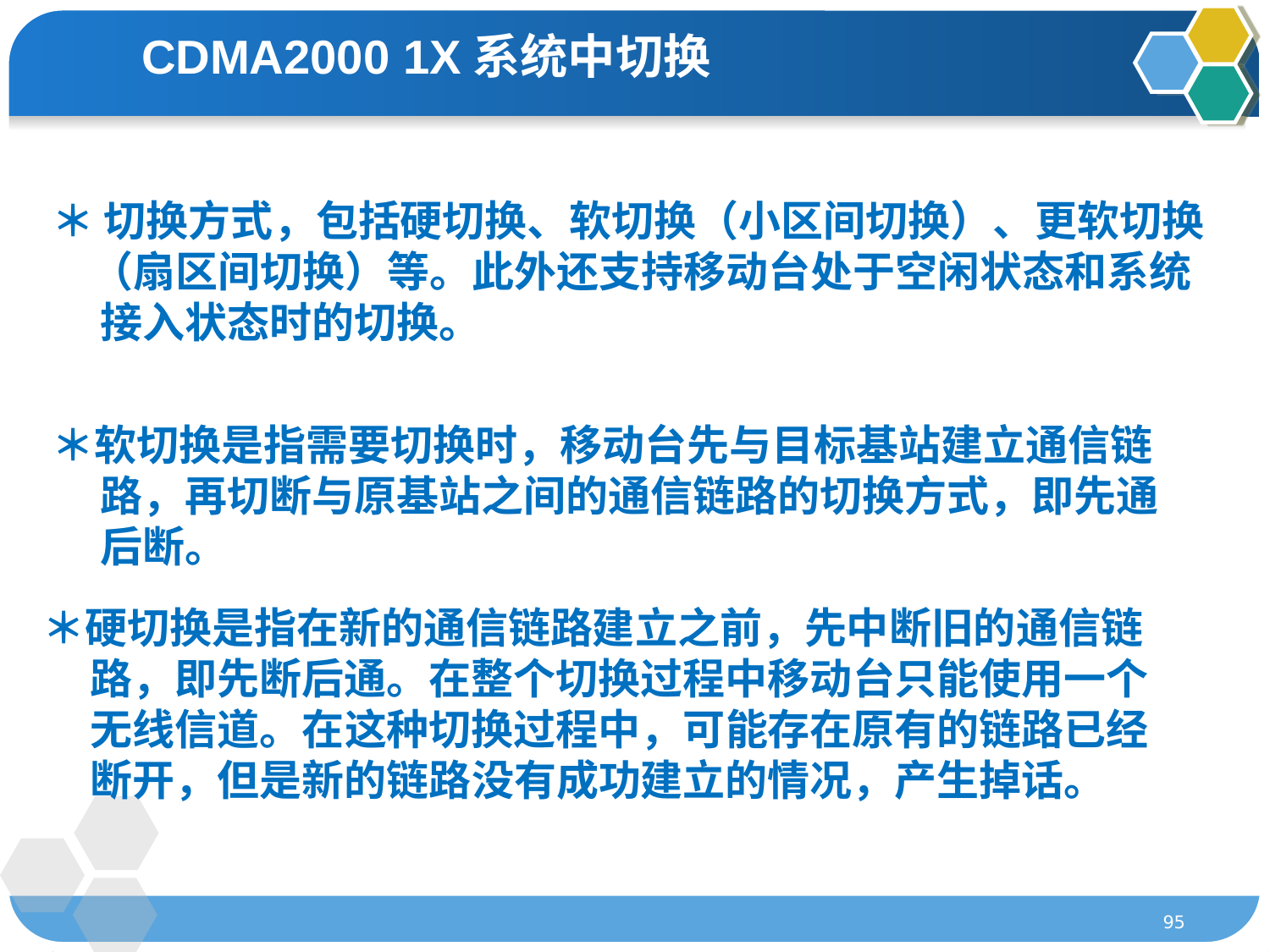

CDMA2000 1X系统中切换
＊ 切换方式，包括硬切换、软切换（小区间切换）、更软切换
   （扇区间切换）等。此外还支持移动台处于空闲状态和系统
    接入状态时的切换。
＊软切换是指需要切换时，移动台先与目标基站建立通信链
    路，再切断与原基站之间的通信链路的切换方式，即先通
    后断。
＊硬切换是指在新的通信链路建立之前，先中断旧的通信链
    路，即先断后通。在整个切换过程中移动台只能使用一个
    无线信道。在这种切换过程中，可能存在原有的链路已经
    断开，但是新的链路没有成功建立的情况，产生掉话。